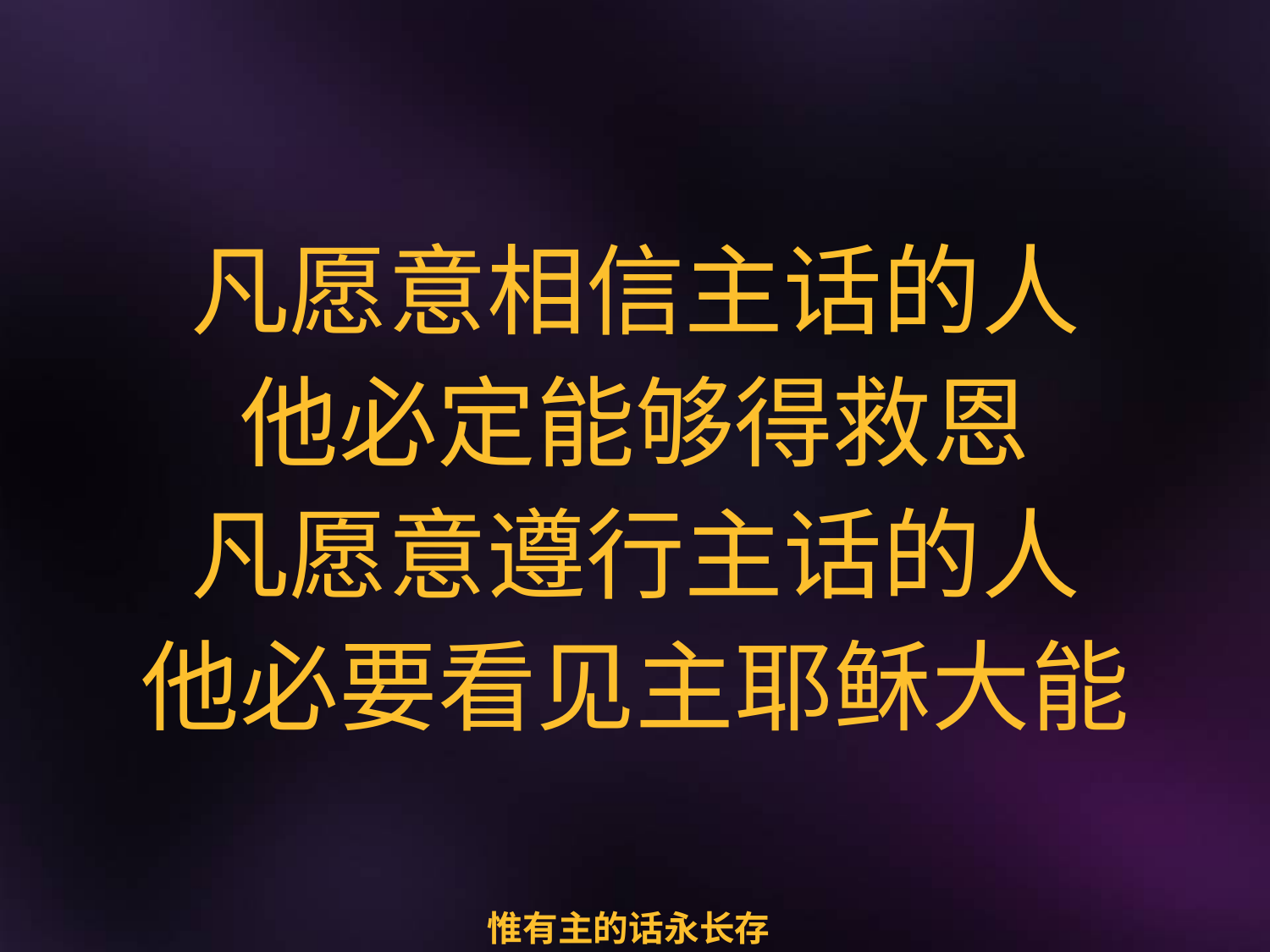

凡愿意相信主话的人
他必定能够得救恩
凡愿意遵行主话的人
他必要看见主耶稣大能
惟有主的话永长存